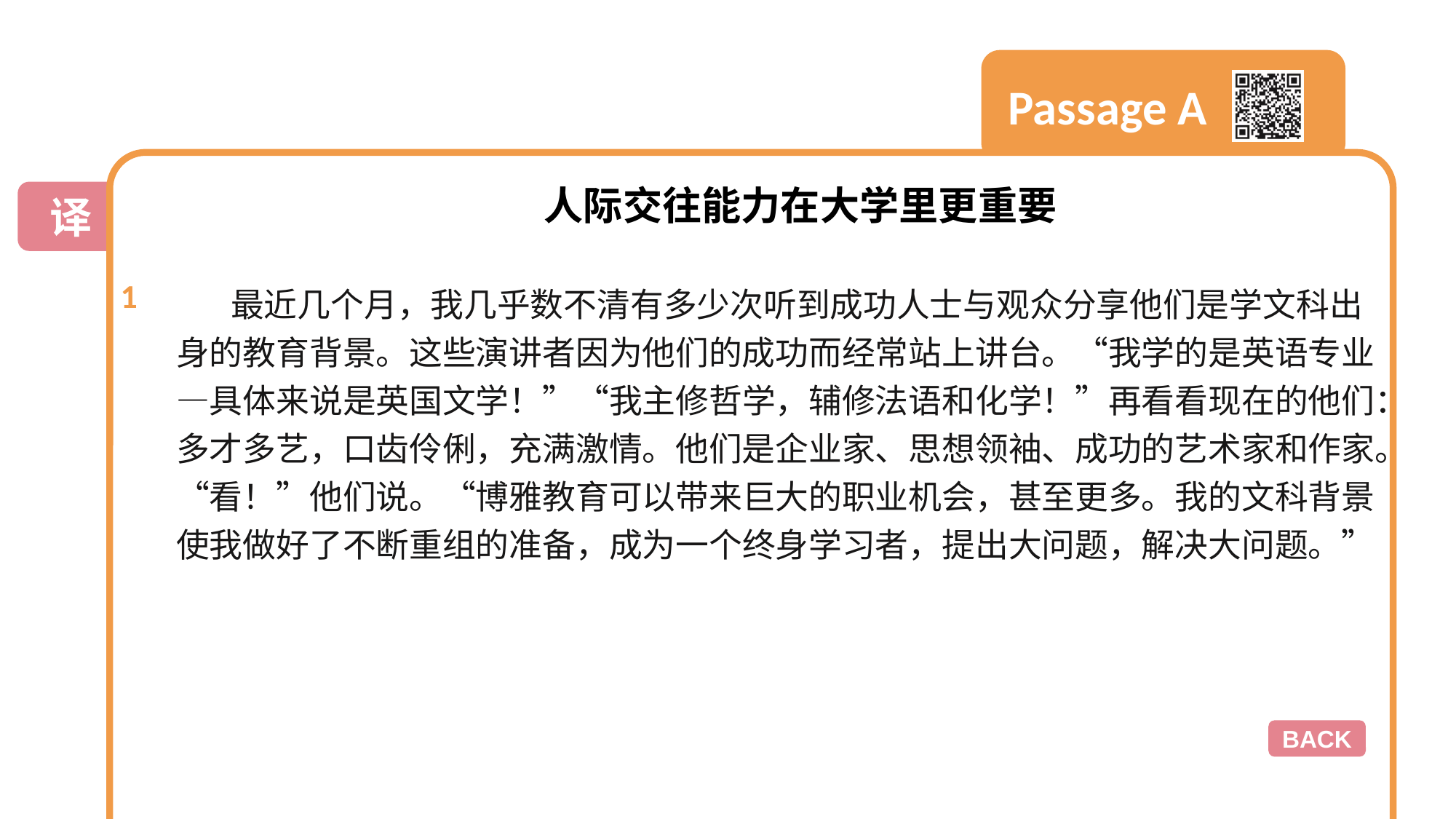

人际交往能力在大学里更重要

最近几个月，我几乎数不清有多少次听到成功人士与观众分享他们是学文科出身的教育背景。这些演讲者因为他们的成功而经常站上讲台。“我学的是英语专业—具体来说是英国文学！”“我主修哲学，辅修法语和化学！”再看看现在的他们：多才多艺，口齿伶俐，充满激情。他们是企业家、思想领袖、成功的艺术家和作家。“看！”他们说。“博雅教育可以带来巨大的职业机会，甚至更多。我的文科背景使我做好了不断重组的准备，成为一个终身学习者，提出大问题，解决大问题。”

1

BACK